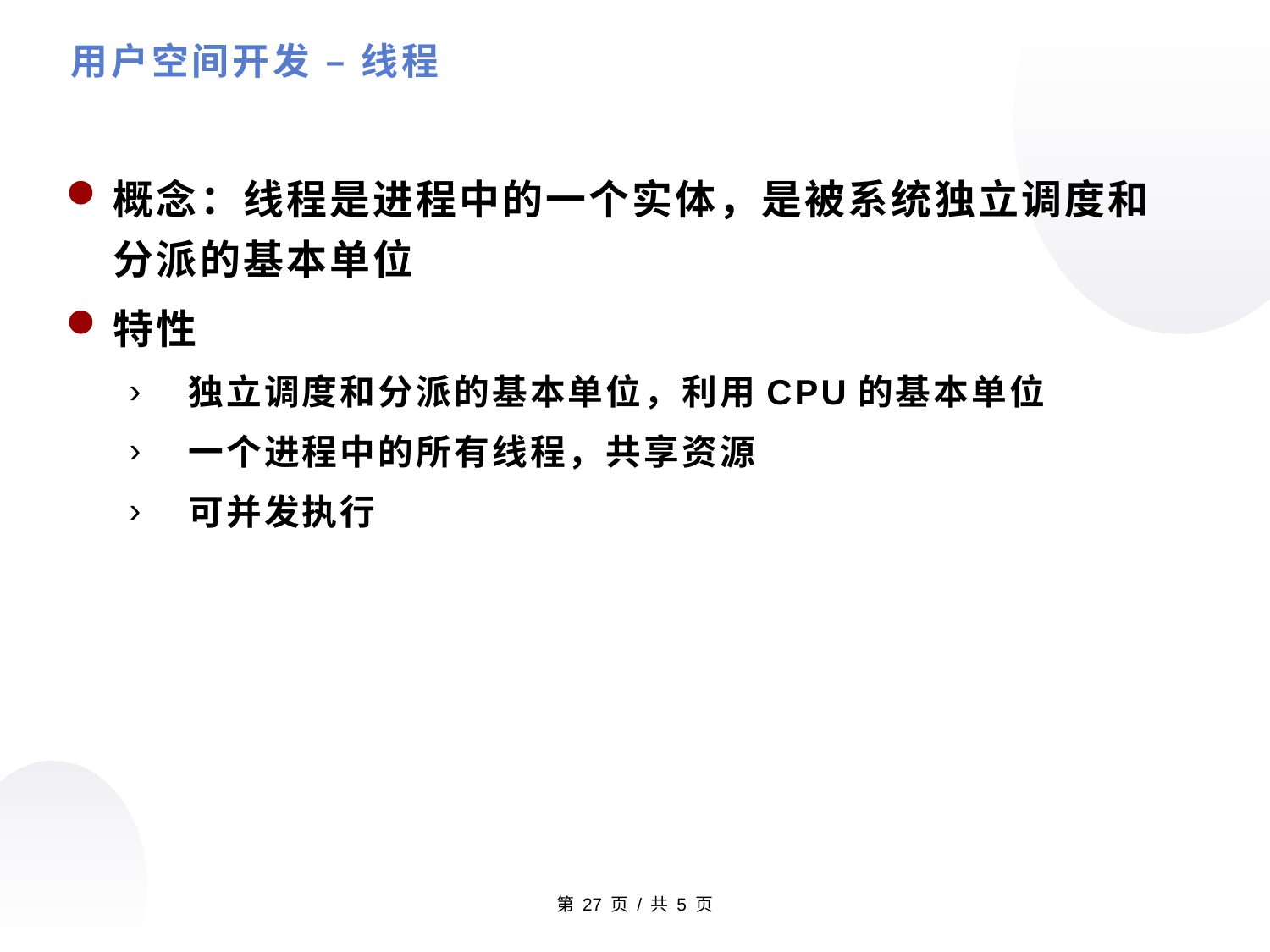

用户空间开发 – 线程

概念：线程是进程中的一个实体，是被系统独立调度和分派的基本单位
特性
 独立调度和分派的基本单位，利用CPU的基本单位
 一个进程中的所有线程，共享资源
 可并发执行

第 27 页 / 共 5 页